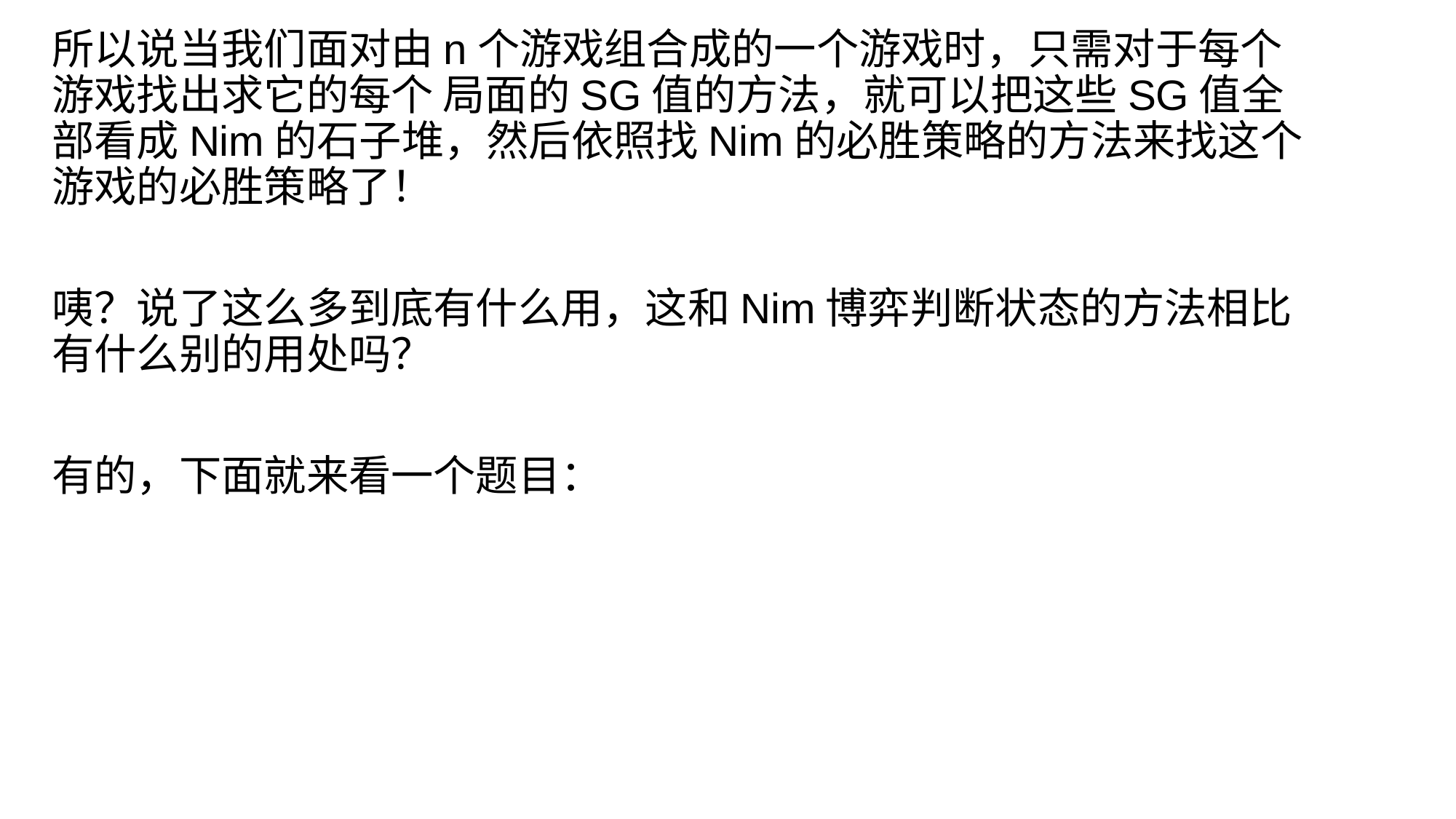

所以说当我们面对由n个游戏组合成的一个游戏时，只需对于每个游戏找出求它的每个 局面的SG值的方法，就可以把这些SG值全部看成Nim的石子堆，然后依照找Nim的必胜策略的方法来找这个游戏的必胜策略了！

咦？说了这么多到底有什么用，这和Nim博弈判断状态的方法相比有什么别的用处吗？

有的，下面就来看一个题目：